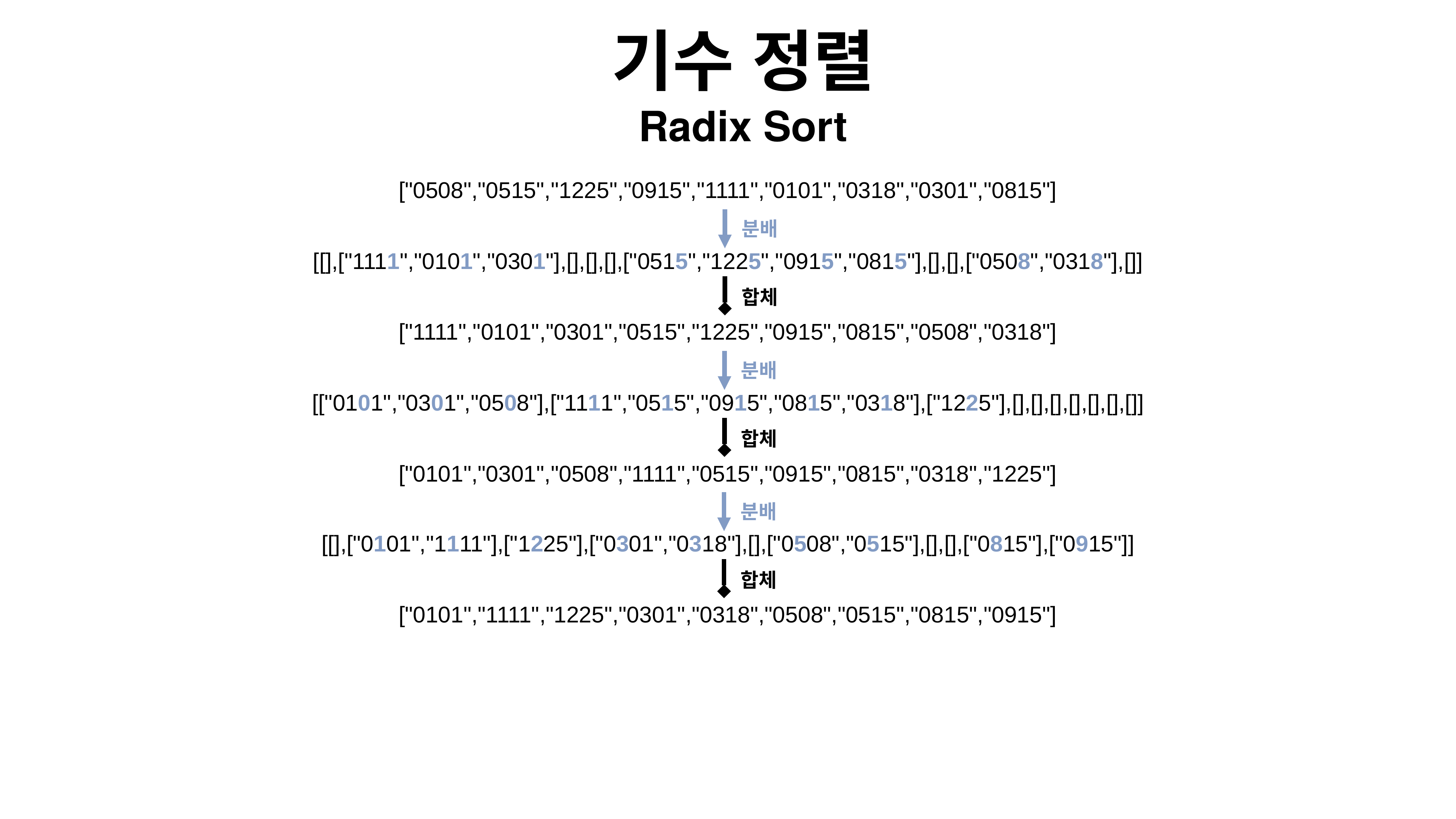

기수 정렬
Radix Sort
["0508","0515","1225","0915","1111","0101","0318","0301","0815"]

분배
[[],["1111","0101","0301"],[],[],[],["0515","1225","0915","0815"],[],[],["0508","0318"],[]]

합체
["1111","0101","0301","0515","1225","0915","0815","0508","0318"]

분배
[["0101","0301","0508"],["1111","0515","0915","0815","0318"],["1225"],[],[],[],[],[],[],[]]

합체
["0101","0301","0508","1111","0515","0915","0815","0318","1225"]

분배
[[],["0101","1111"],["1225"],["0301","0318"],[],["0508","0515"],[],[],["0815"],["0915"]]

합체
["0101","1111","1225","0301","0318","0508","0515","0815","0915"]